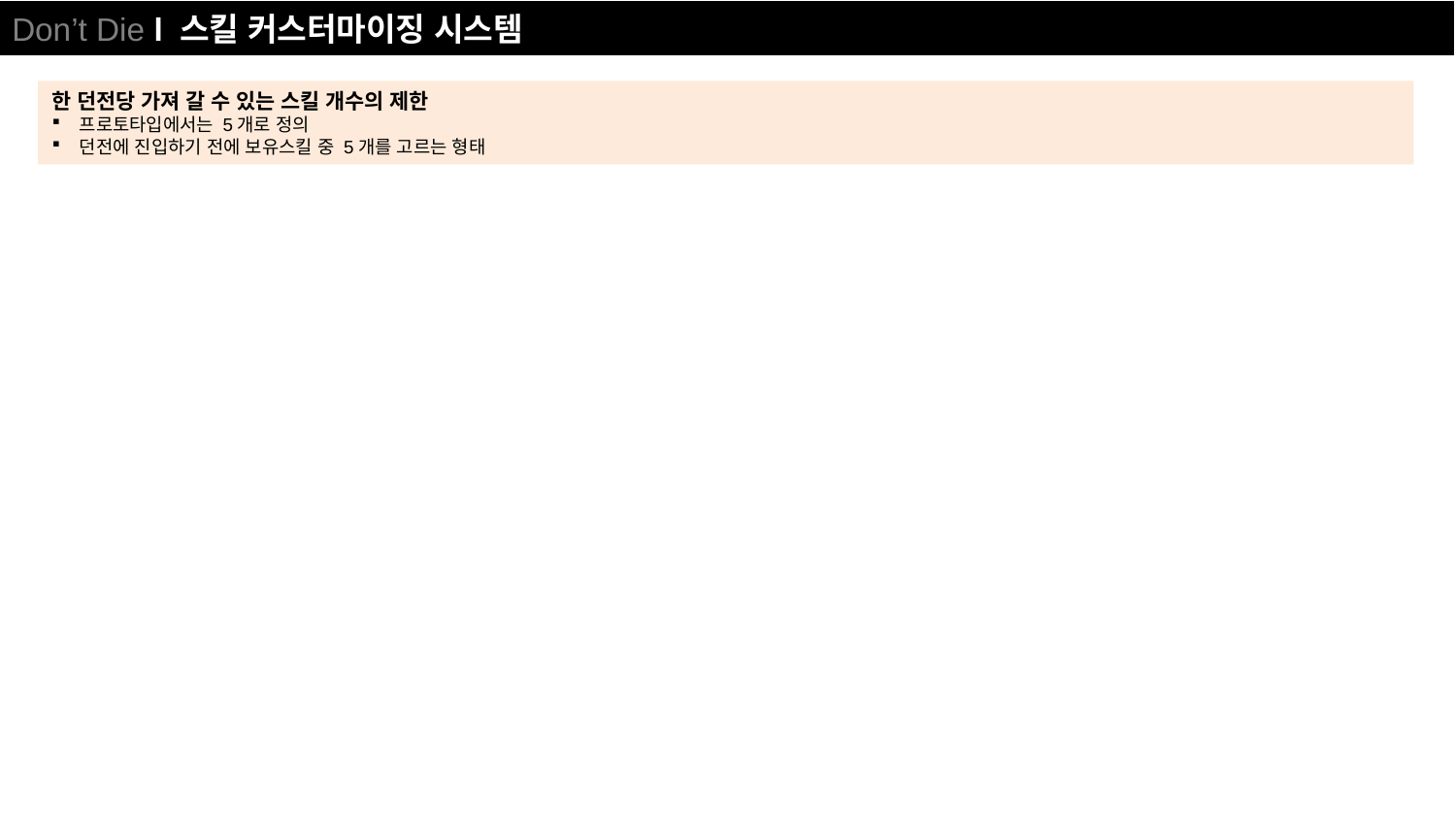

Don’t Die l 스킬 커스터마이징 시스템
한 던전당 가져 갈 수 있는 스킬 개수의 제한
프로토타입에서는 5개로 정의
던전에 진입하기 전에 보유스킬 중 5개를 고르는 형태